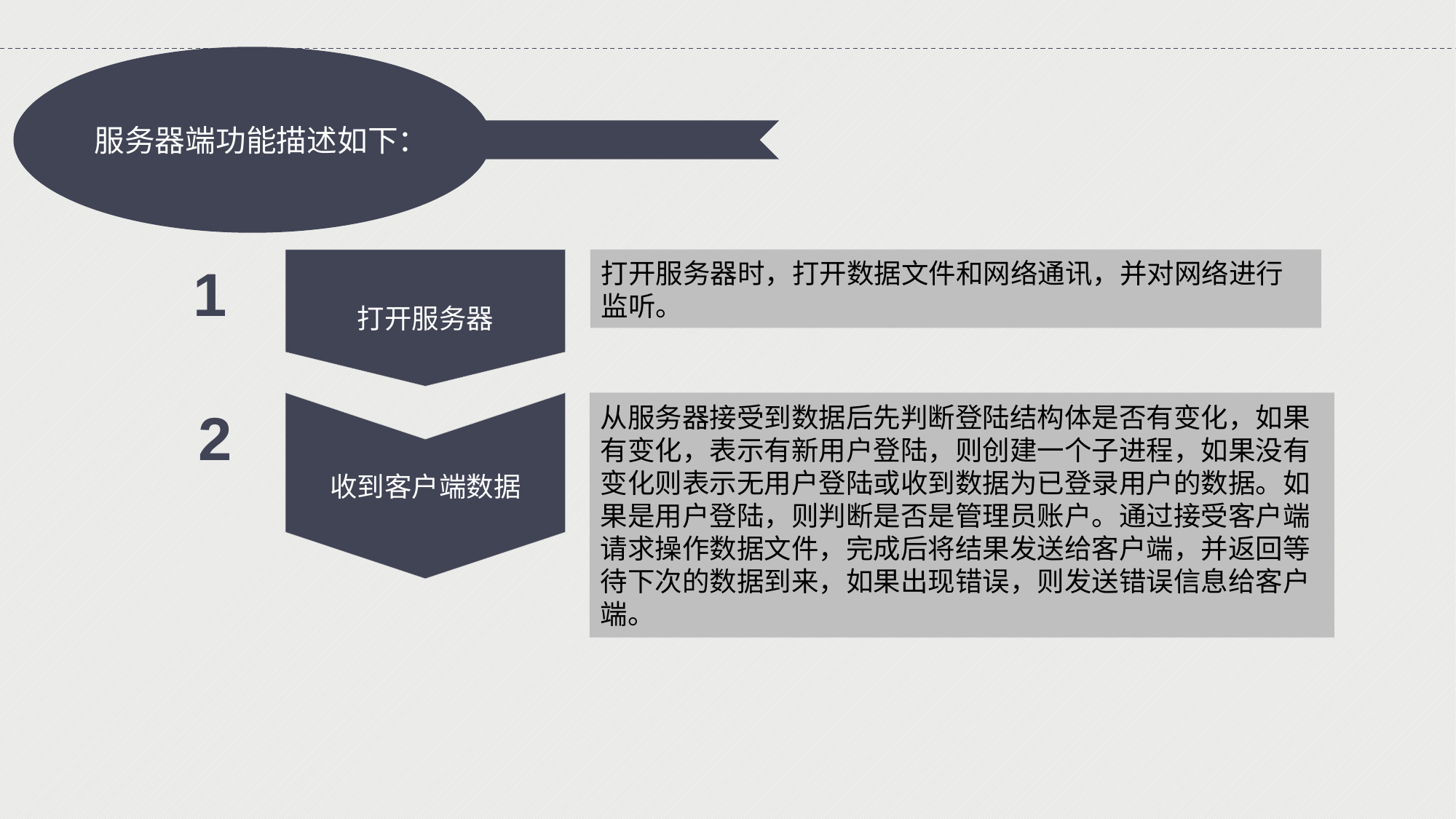

服务器端功能描述如下：

打开服务器
打开服务器时，打开数据文件和网络通讯，并对网络进行监听。
1
收到客户端数据
从服务器接受到数据后先判断登陆结构体是否有变化，如果有变化，表示有新用户登陆，则创建一个子进程，如果没有变化则表示无用户登陆或收到数据为已登录用户的数据。如果是用户登陆，则判断是否是管理员账户。通过接受客户端请求操作数据文件，完成后将结果发送给客户端，并返回等待下次的数据到来，如果出现错误，则发送错误信息给客户端。
2